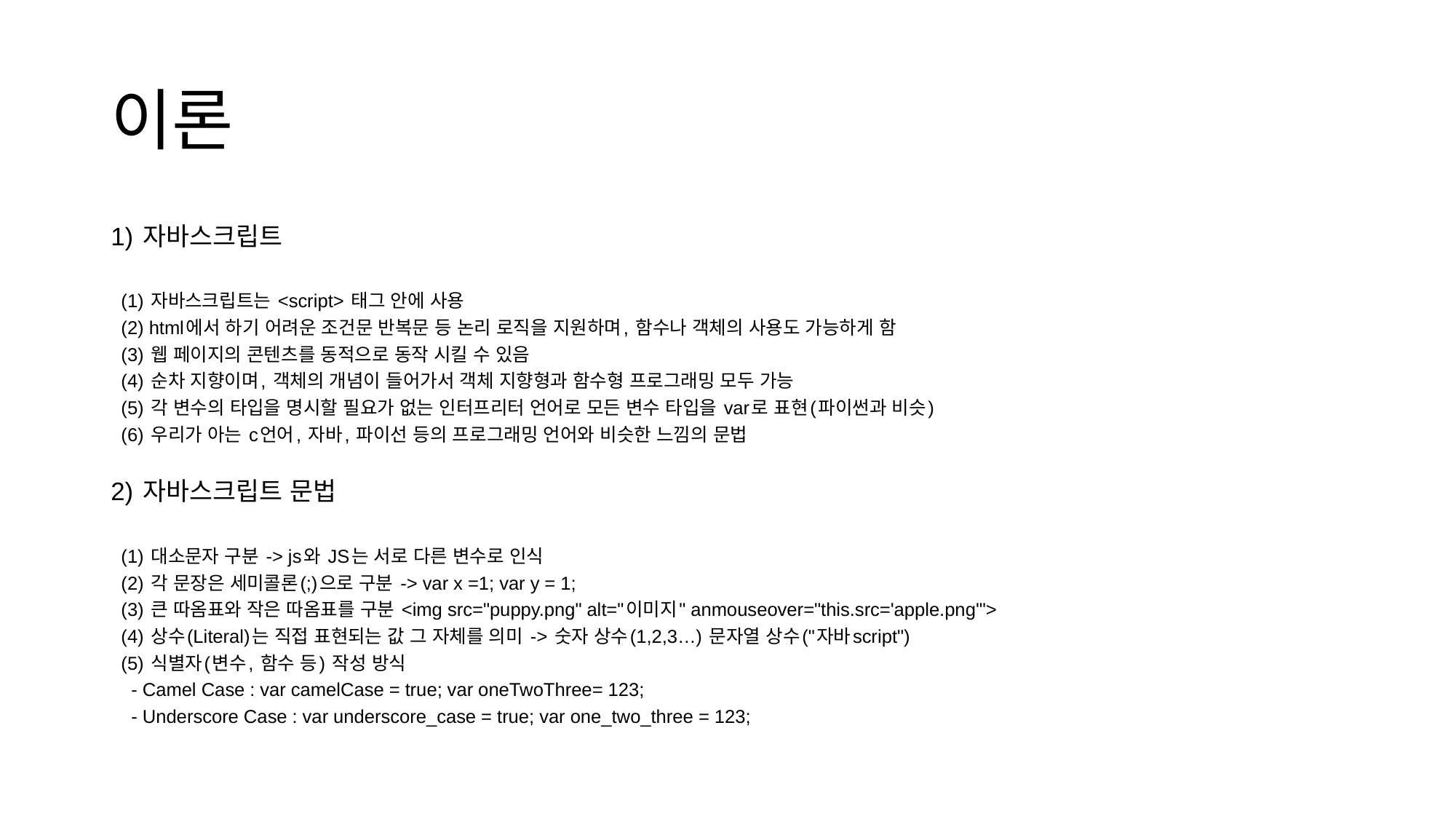

# 이론
1) 자바스크립트

  (1) 자바스크립트는 <script> 태그 안에 사용
  (2) html에서 하기 어려운 조건문 반복문 등 논리 로직을 지원하며, 함수나 객체의 사용도 가능하게 함
  (3) 웹 페이지의 콘텐츠를 동적으로 동작 시킬 수 있음
  (4) 순차 지향이며, 객체의 개념이 들어가서 객체 지향형과 함수형 프로그래밍 모두 가능
  (5) 각 변수의 타입을 명시할 필요가 없는 인터프리터 언어로 모든 변수 타입을 var로 표현(파이썬과 비슷)
  (6) 우리가 아는 c언어, 자바, 파이선 등의 프로그래밍 언어와 비슷한 느낌의 문법

2) 자바스크립트 문법

  (1) 대소문자 구분 -> js와 JS는 서로 다른 변수로 인식
  (2) 각 문장은 세미콜론(;)으로 구분 -> var x =1; var y = 1;
  (3) 큰 따옴표와 작은 따옴표를 구분 <img src="puppy.png" alt="이미지" anmouseover="this.src='apple.png'">
  (4) 상수(Literal)는 직접 표현되는 값 그 자체를 의미 -> 숫자 상수(1,2,3…) 문자열 상수("자바script")
  (5) 식별자(변수, 함수 등) 작성 방식
    - Camel Case : var camelCase = true; var oneTwoThree= 123;
    - Underscore Case : var underscore_case = true; var one_two_three = 123;